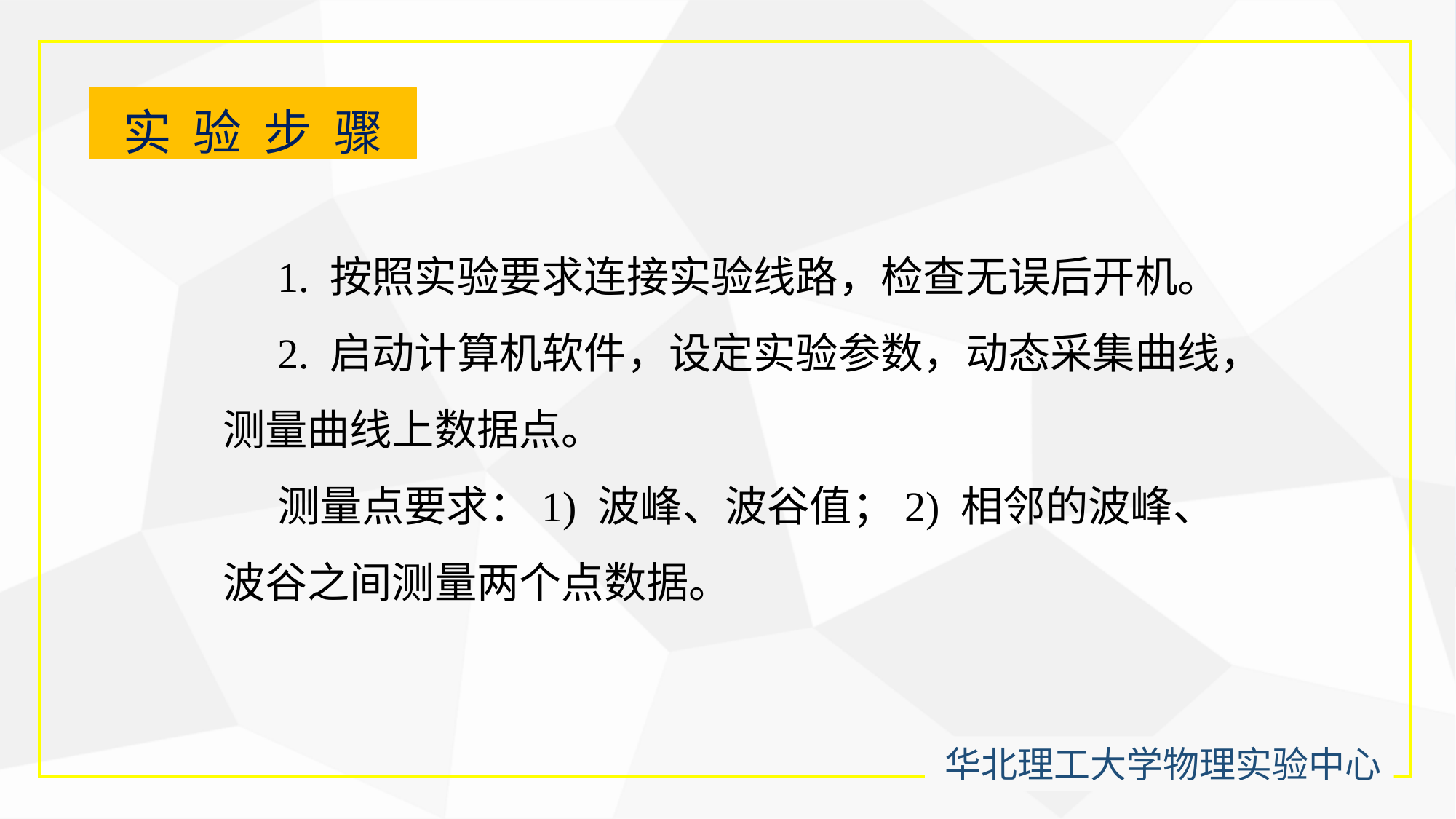

实  验  步  骤
1. 按照实验要求连接实验线路，检查无误后开机。
2. 启动计算机软件，设定实验参数，动态采集曲线，测量曲线上数据点。
测量点要求：1) 波峰、波谷值；2) 相邻的波峰、波谷之间测量两个点数据。
华北理工大学物理实验中心